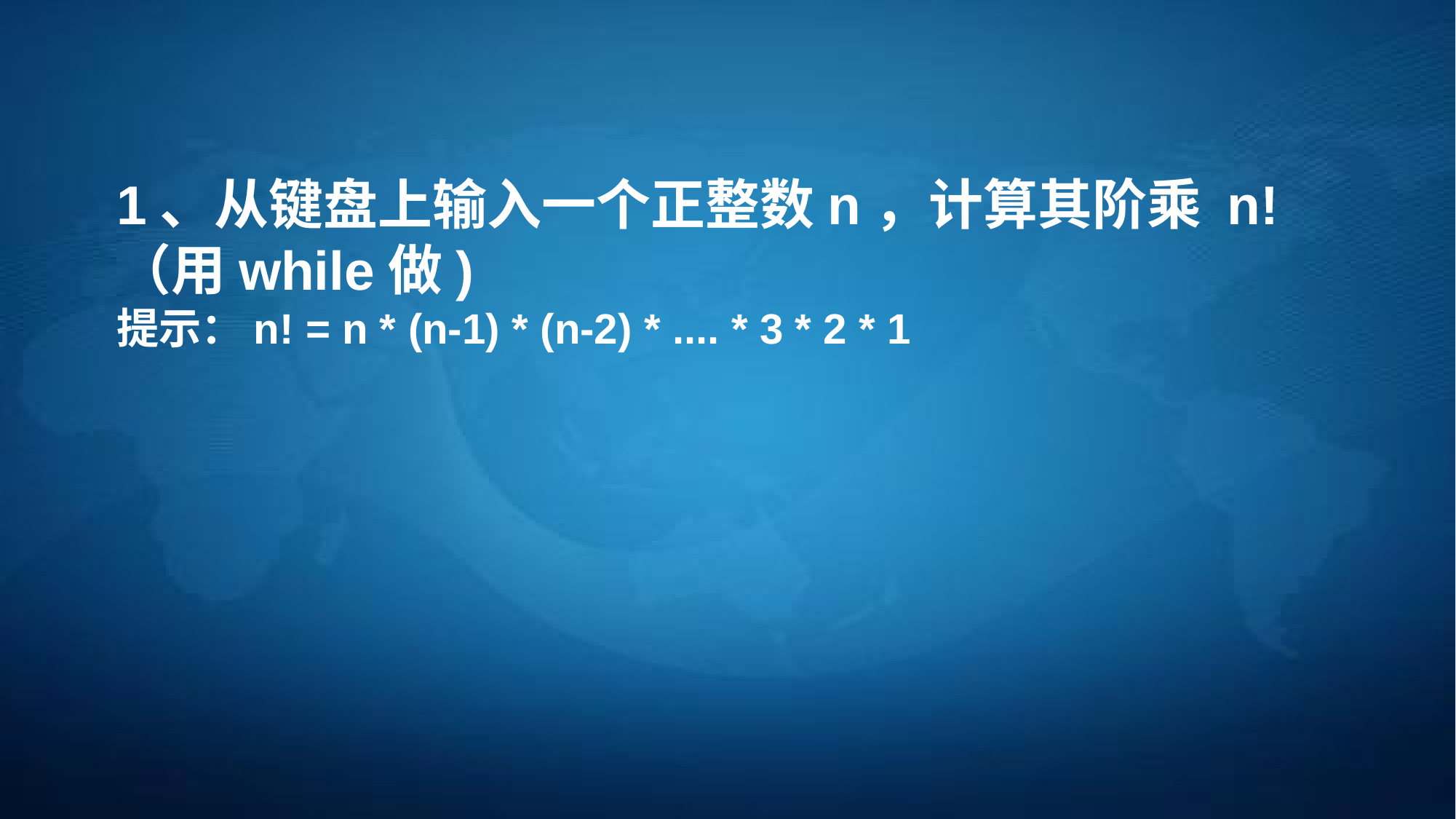

1、从键盘上输入一个正整数n，计算其阶乘 n!（用while做)
提示：n! = n * (n-1) * (n-2) * .... * 3 * 2 * 1